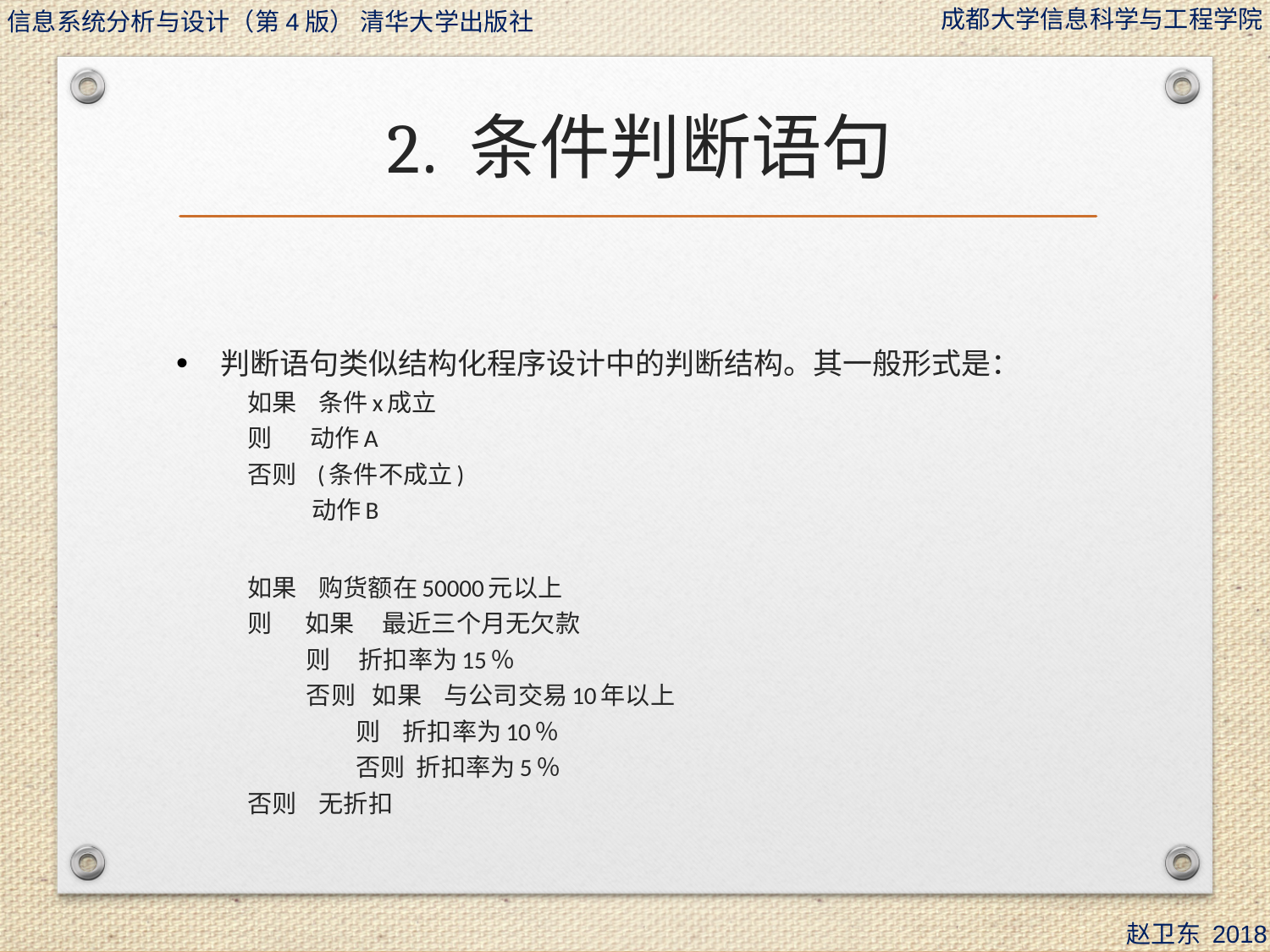

# 2. 条件判断语句
判断语句类似结构化程序设计中的判断结构。其一般形式是：
如果    条件x成立
则       动作A
否则   (条件不成立)
           动作B

如果    购货额在50000元以上
则      如果     最近三个月无欠款
          则     折扣率为15％
          否则   如果    与公司交易10年以上
                   则    折扣率为10％
                   否则  折扣率为5％
否则    无折扣